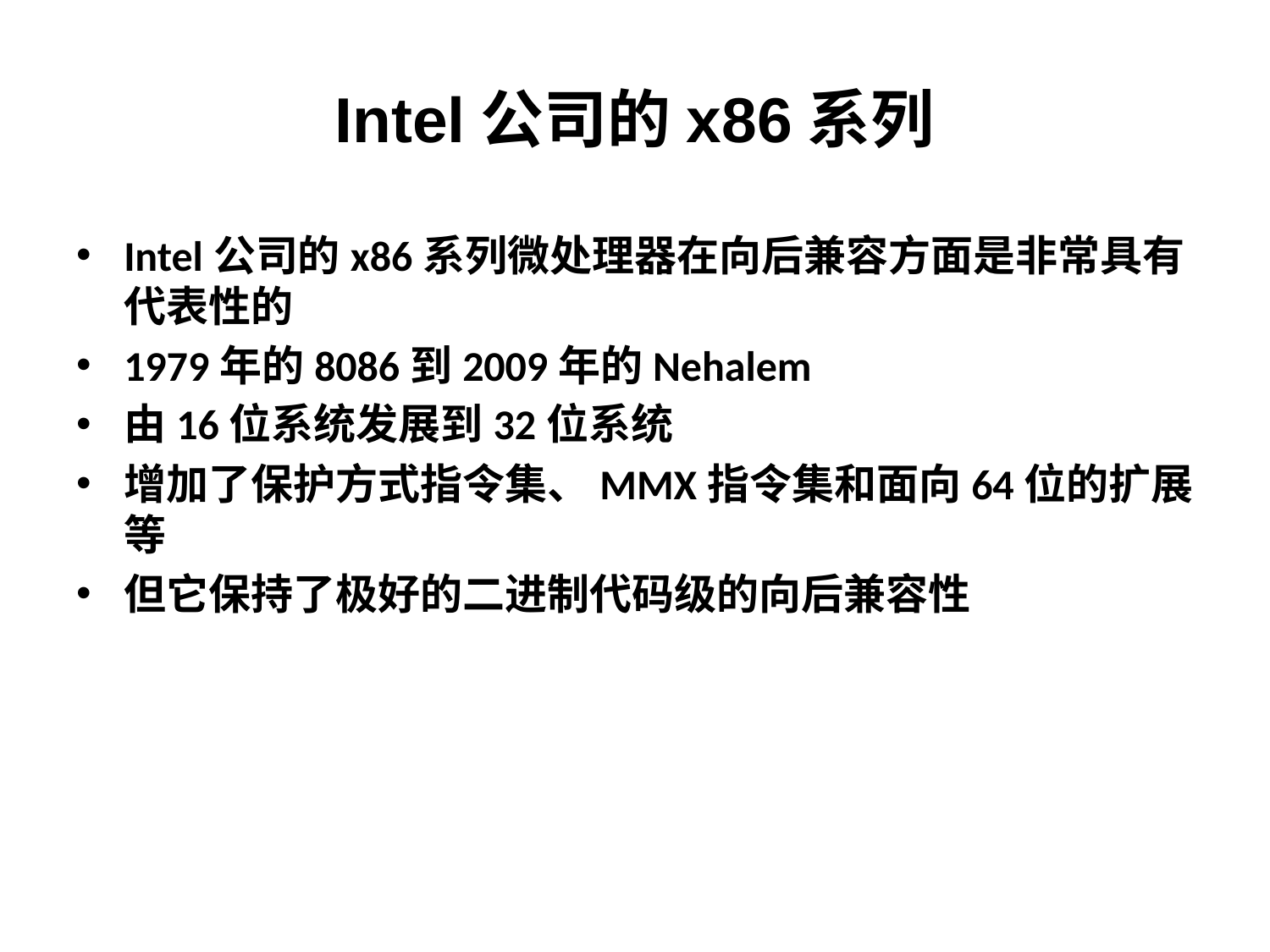

Intel公司的x86系列
Intel公司的x86系列微处理器在向后兼容方面是非常具有代表性的
1979年的8086到2009年的Nehalem
由16位系统发展到32位系统
增加了保护方式指令集、MMX指令集和面向64位的扩展等
但它保持了极好的二进制代码级的向后兼容性